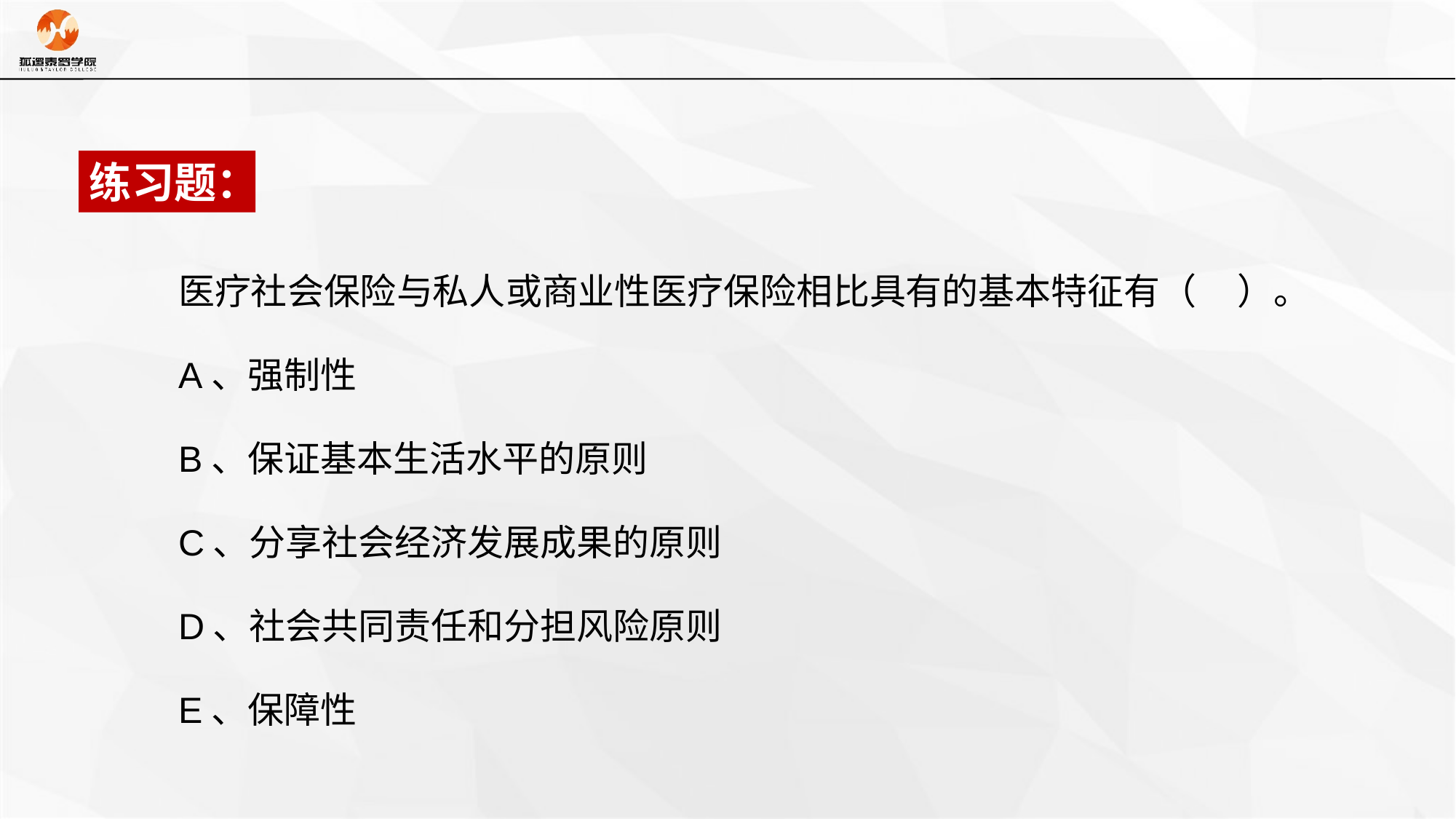

练习题：
医疗社会保险与私人或商业性医疗保险相比具有的基本特征有（     ）。
A、强制性
B、保证基本生活水平的原则
C、分享社会经济发展成果的原则
D、社会共同责任和分担风险原则
E、保障性